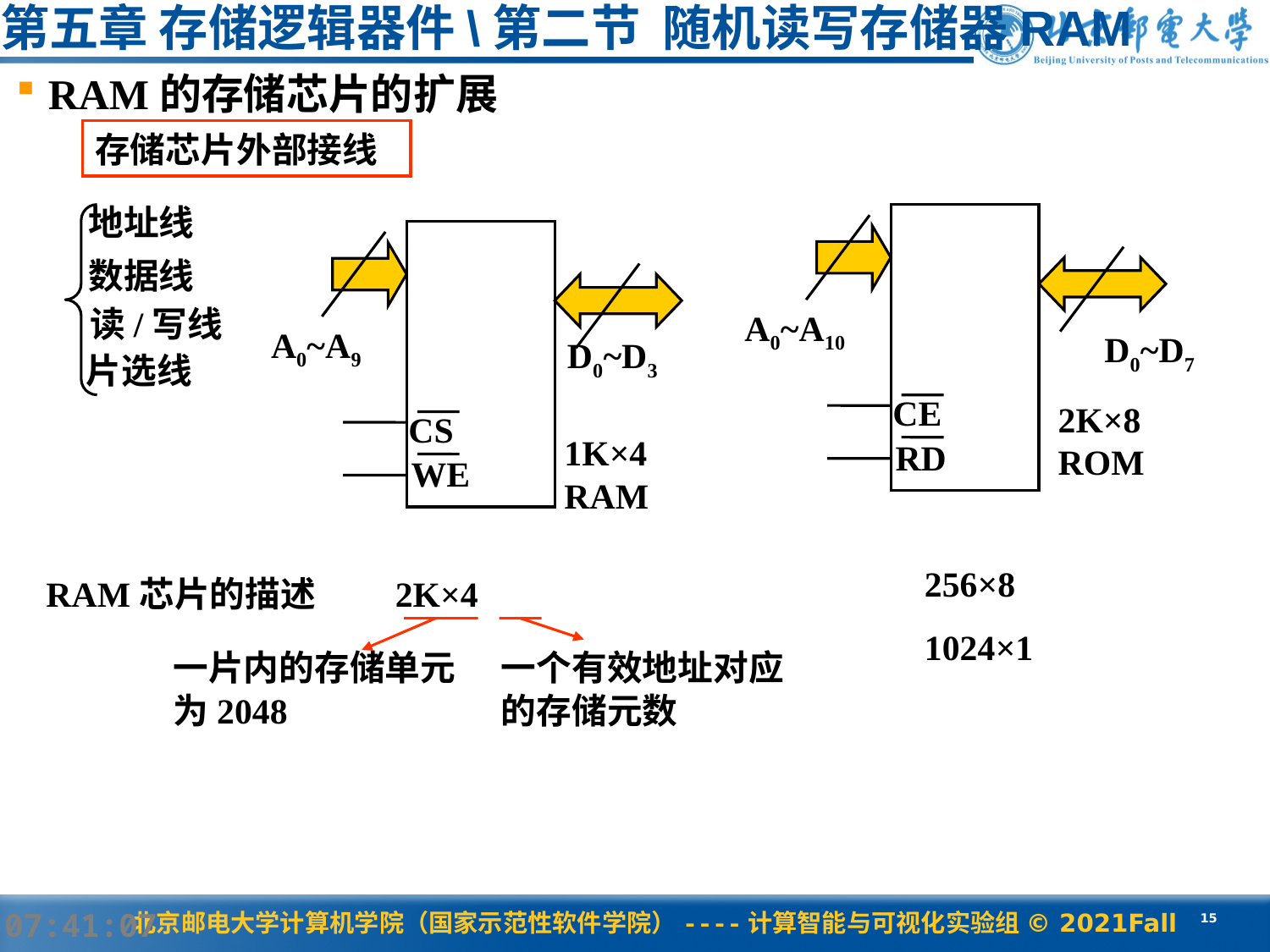

# 第五章 存储逻辑器件\第二节  随机读写存储器RAM
RAM的存储芯片的扩展

存储芯片外部接线
地址线

2716

A0~A10
D0~D7
CE

RD

2114

A0~A9
D0~D3
CS

WE

数据线
读/写线
片选线
2K×8  ROM
1K×4  RAM
256×8
RAM芯片的描述
2K×4

一片内的存储单元为2048

一个有效地址对应的存储元数
1024×1